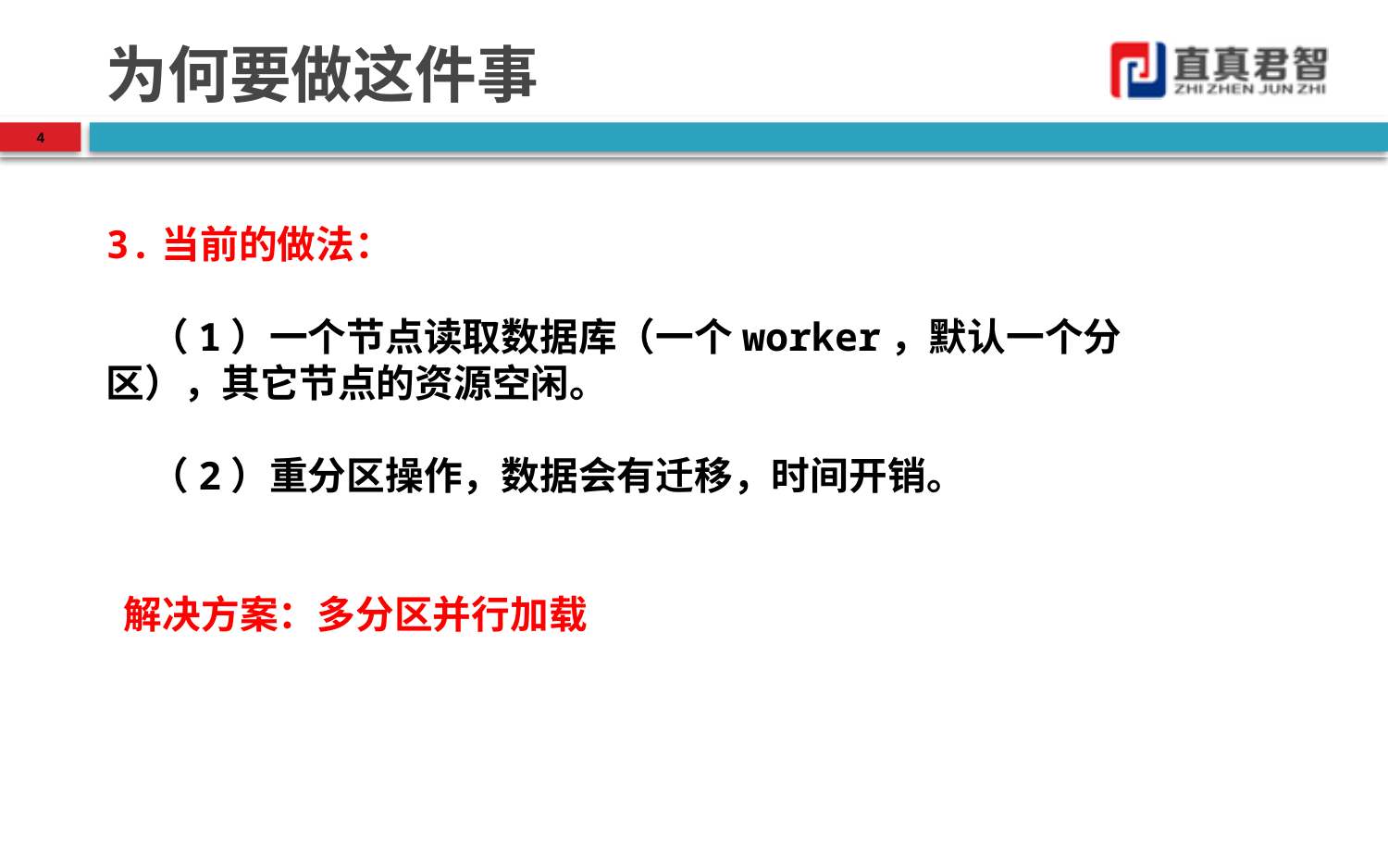

# 为何要做这件事
4

3.当前的做法：

    （1）一个节点读取数据库（一个worker，默认一个分区），其它节点的资源空闲。

    （2）重分区操作，数据会有迁移，时间开销。

 解决方案：多分区并行加载